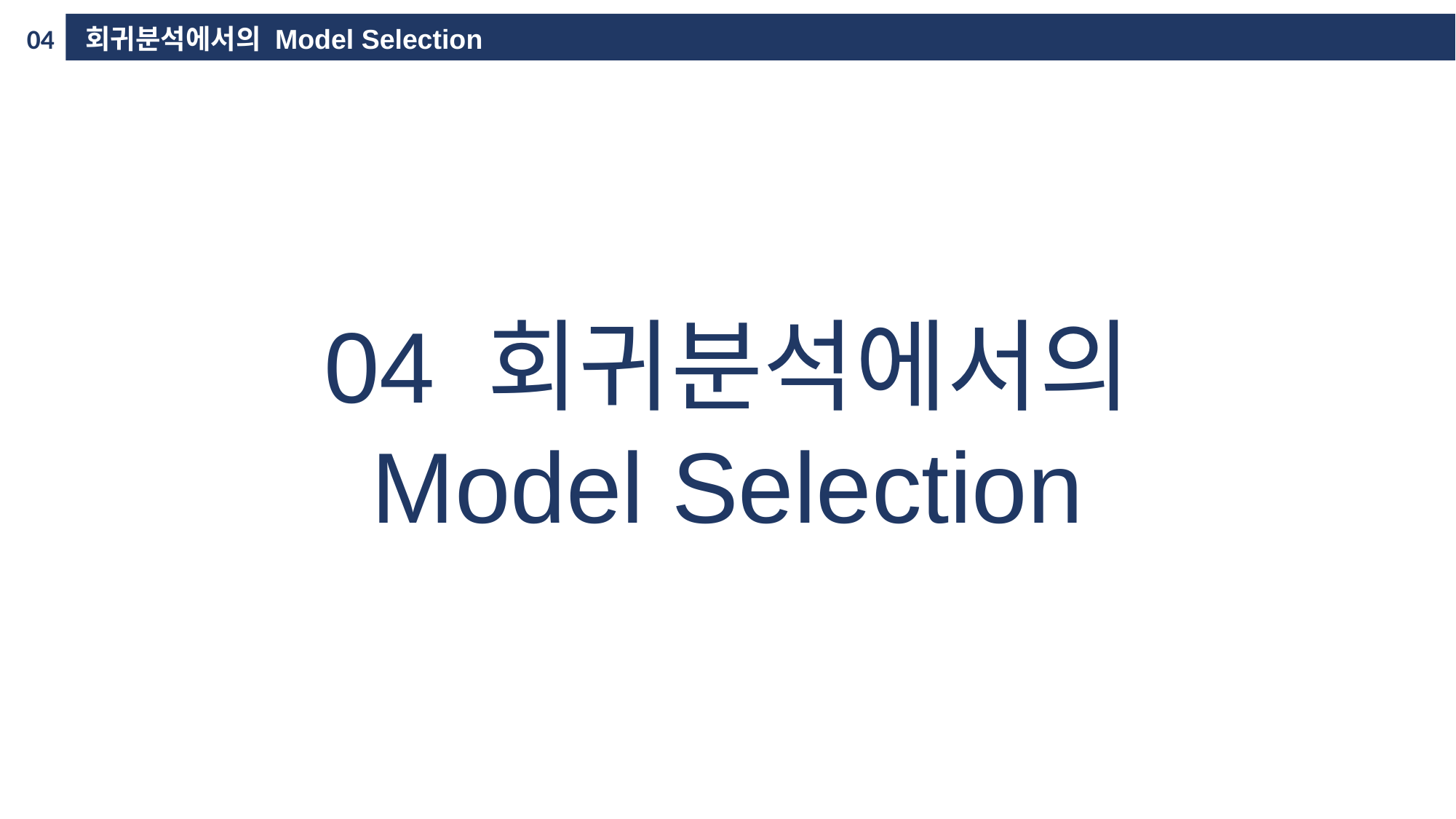

04
회귀분석에서의 Model Selection
04 회귀분석에서의
Model Selection